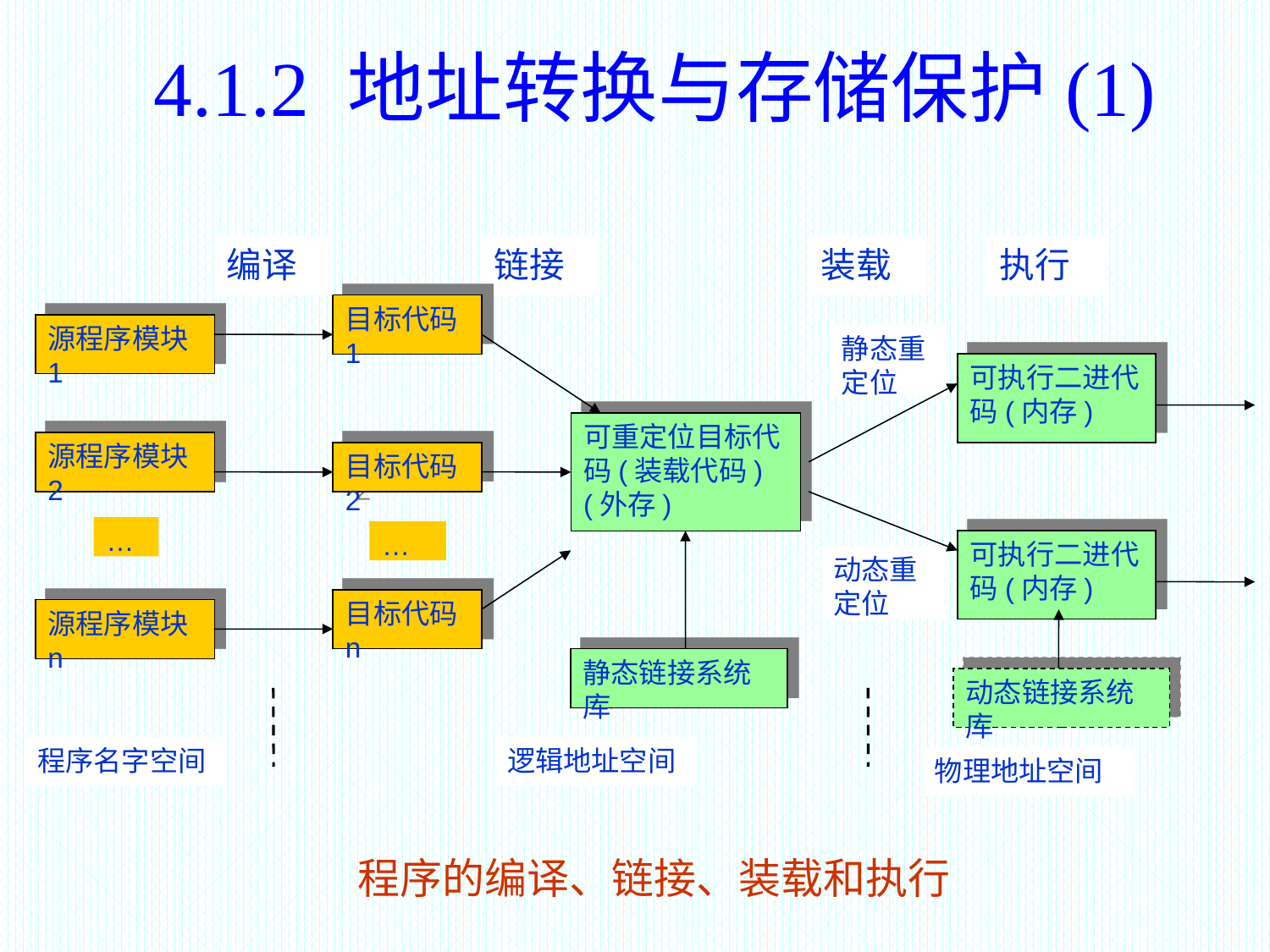

4.1.2 地址转换与存储保护(1)
编译
链接
装载
执行
目标代码1
源程序模块1
静态重定位

可执行二进代码(内存)

可重定位目标代码(装载代码)(外存)
源程序模块2
目标代码2

…
…
可执行二进代码(内存)

动态重定位

目标代码n
源程序模块n

静态链接系统库
动态链接系统库

程序名字空间

逻辑地址空间
物理地址空间
程序的编译、链接、装载和执行